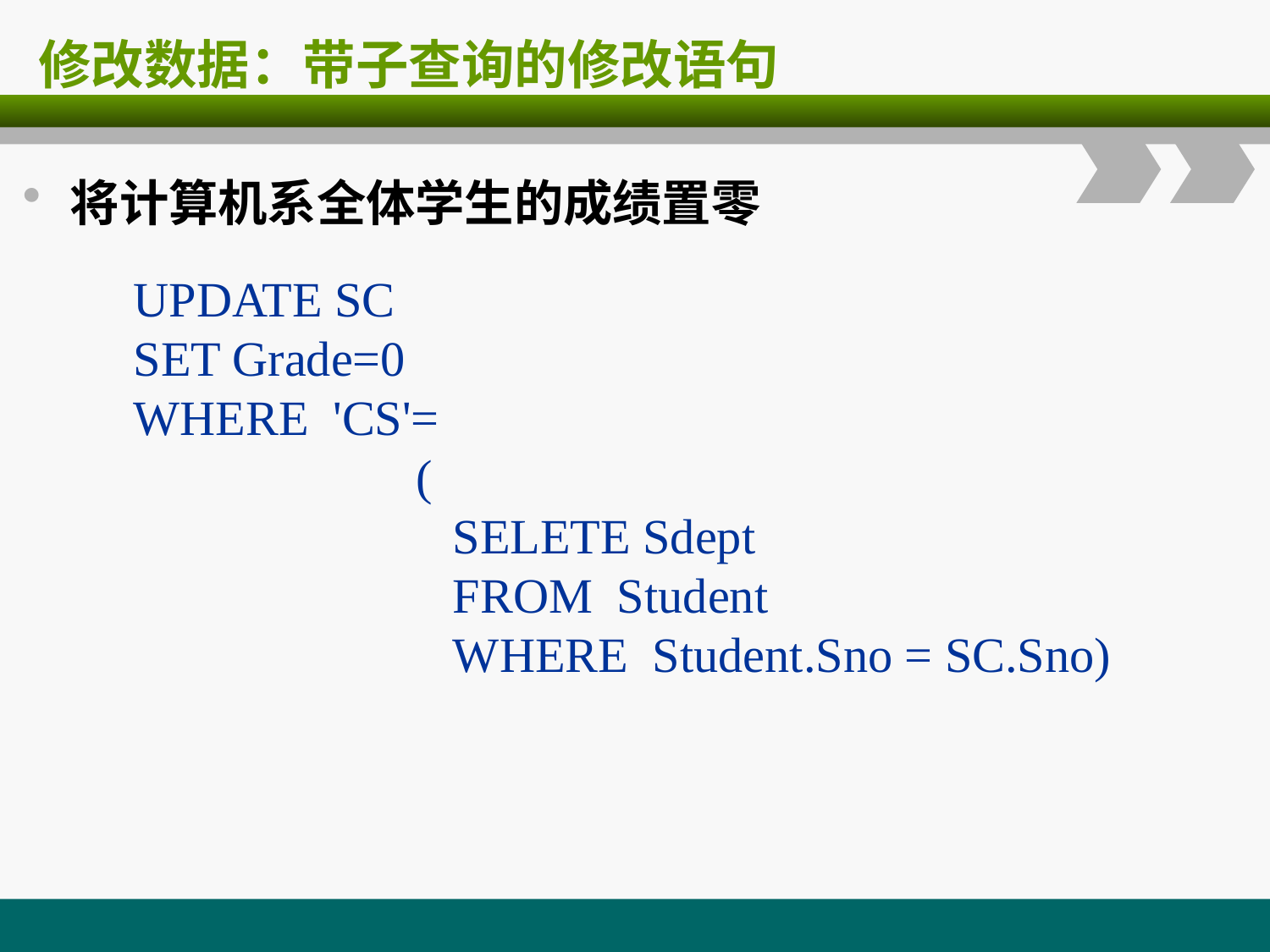

# 修改数据：带子查询的修改语句
将计算机系全体学生的成绩置零
UPDATE SC
SET Grade=0
WHERE  'CS'=
                       (
                          SELETE Sdept
                          FROM  Student
                          WHERE  Student.Sno = SC.Sno)